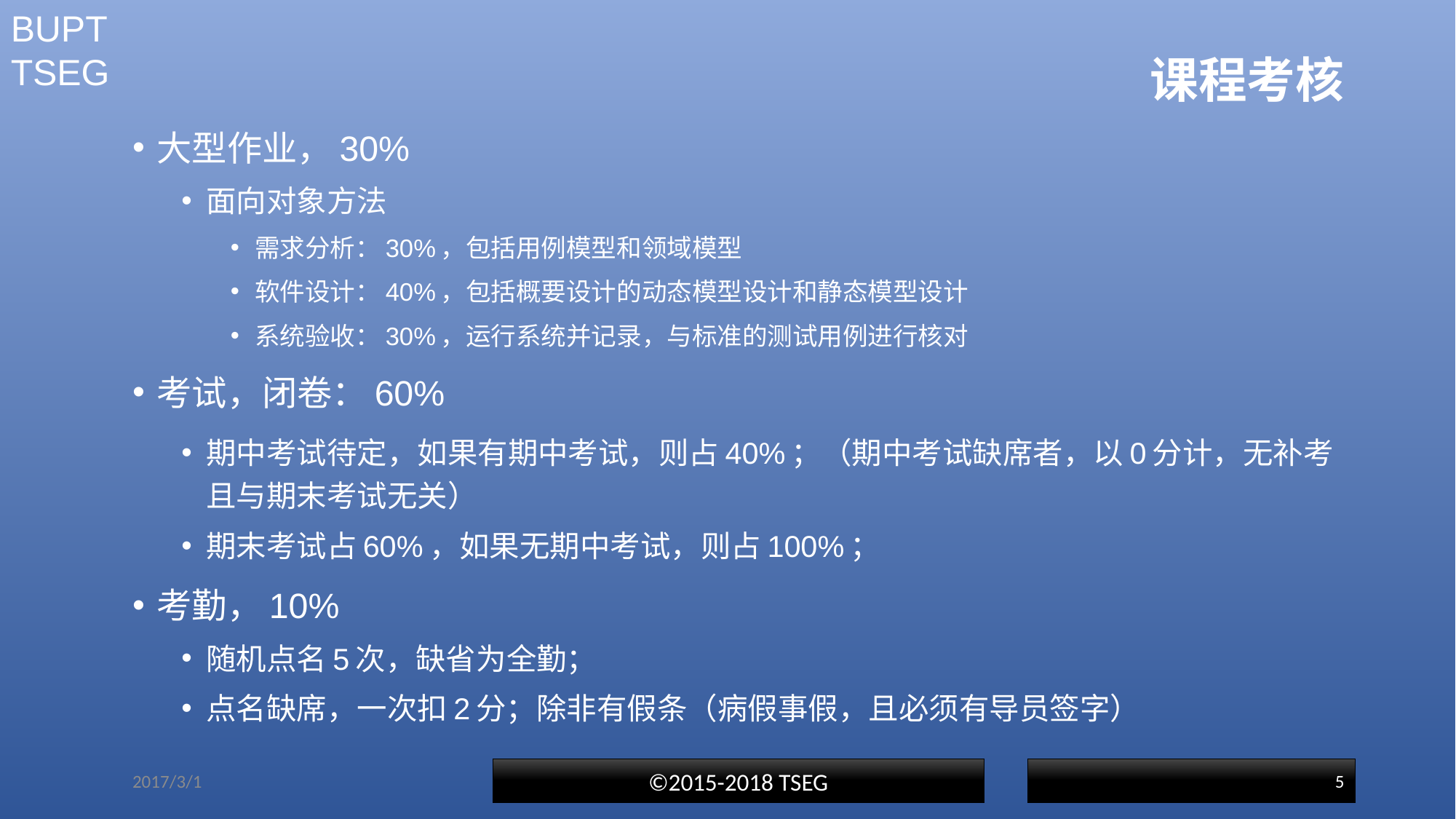

# 课程考核
大型作业，30%
面向对象方法
需求分析：30%，包括用例模型和领域模型
软件设计：40%，包括概要设计的动态模型设计和静态模型设计
系统验收：30%，运行系统并记录，与标准的测试用例进行核对
考试，闭卷：60%
期中考试待定，如果有期中考试，则占40%；（期中考试缺席者，以0分计，无补考且与期末考试无关）
期末考试占60%，如果无期中考试，则占100%；
考勤，10%
随机点名5次，缺省为全勤；
点名缺席，一次扣2分；除非有假条（病假事假，且必须有导员签字）

2017/3/1
©2015-2018 TSEG
5